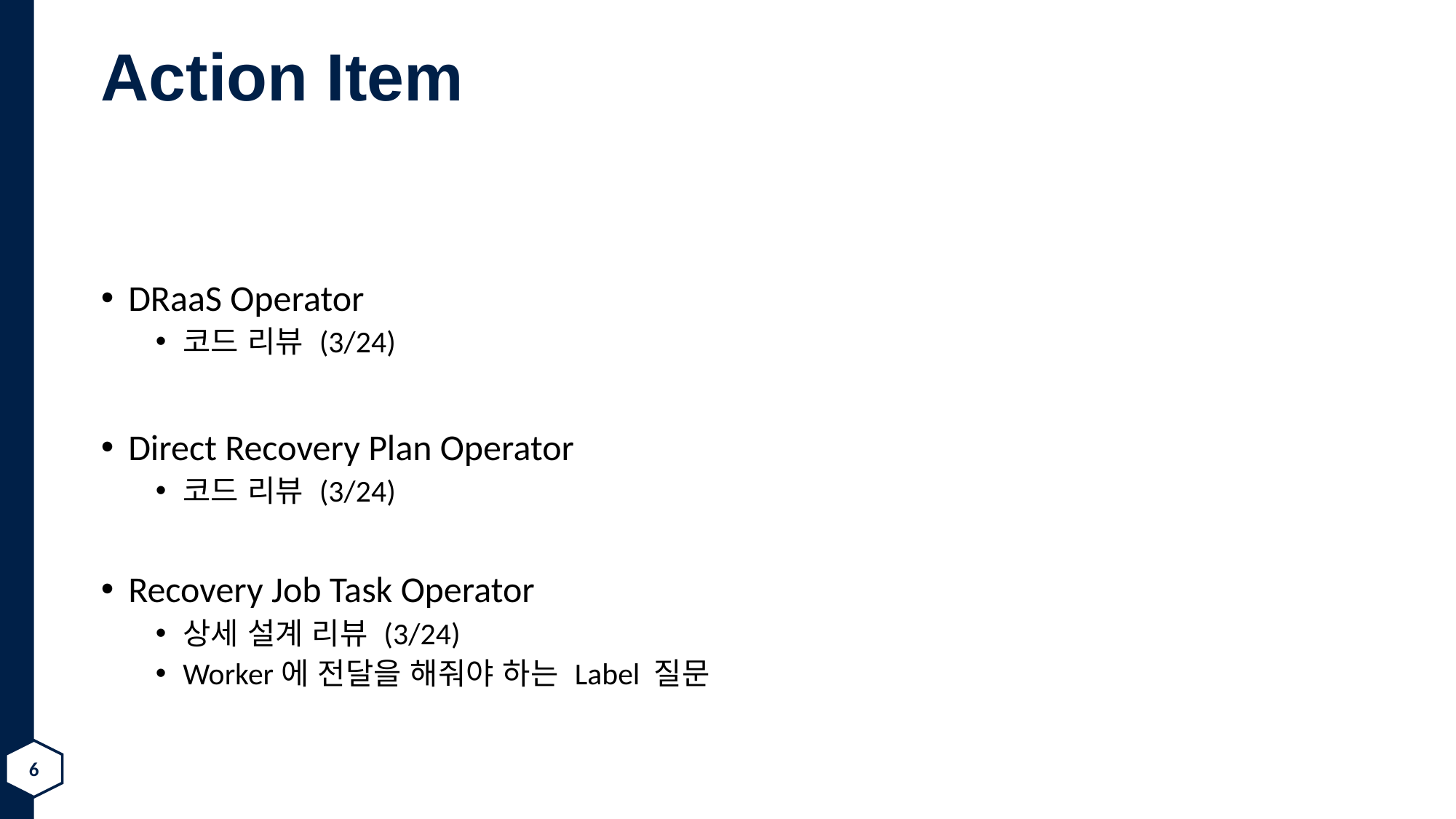

# Action Item

DRaaS Operator
코드 리뷰 (3/24)

Direct Recovery Plan Operator
코드 리뷰 (3/24)

Recovery Job Task Operator
상세 설계 리뷰 (3/24)
Worker에 전달을 해줘야 하는 Label 질문